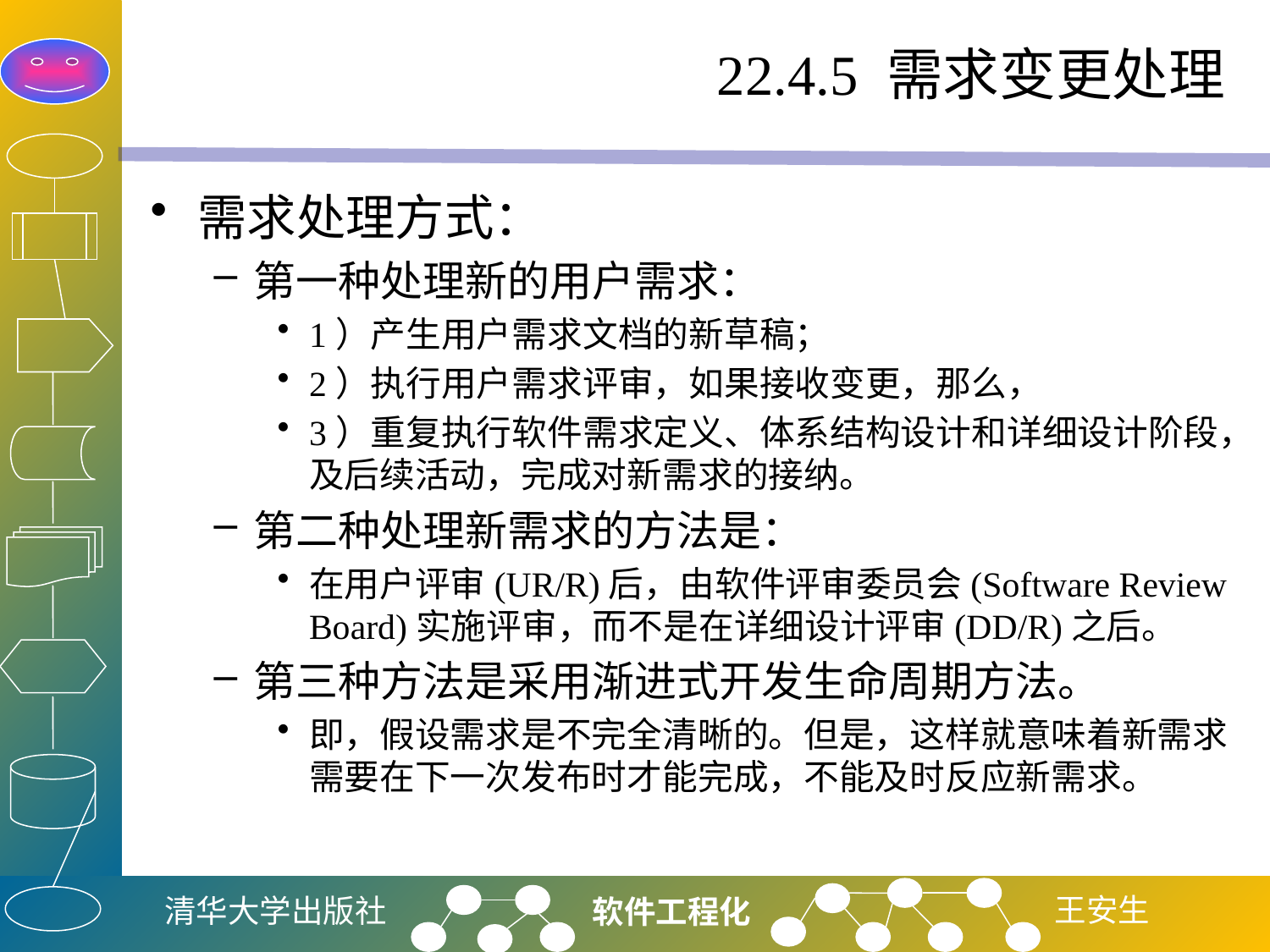

# 22.4.5 需求变更处理
需求处理方式：
第一种处理新的用户需求：
1）产生用户需求文档的新草稿；
2）执行用户需求评审，如果接收变更，那么，
3）重复执行软件需求定义、体系结构设计和详细设计阶段，及后续活动，完成对新需求的接纳。
第二种处理新需求的方法是：
在用户评审(UR/R)后，由软件评审委员会(Software Review Board)实施评审，而不是在详细设计评审(DD/R)之后。
第三种方法是采用渐进式开发生命周期方法。
即，假设需求是不完全清晰的。但是，这样就意味着新需求需要在下一次发布时才能完成，不能及时反应新需求。